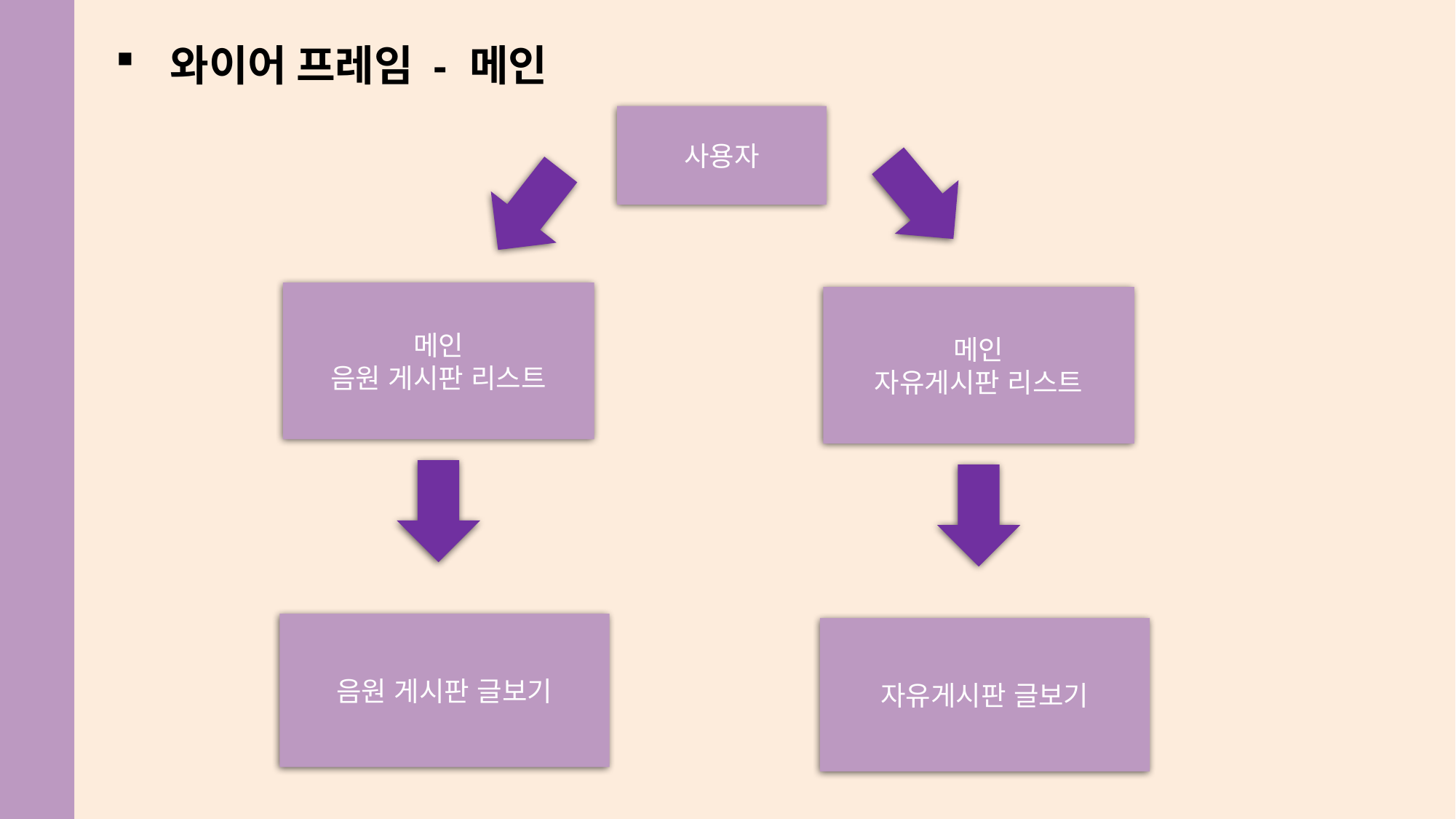

와이어 프레임 - 메인
사용자

메인
음원 게시판 리스트
메인
자유게시판 리스트

음원 게시판 글보기
자유게시판 글보기